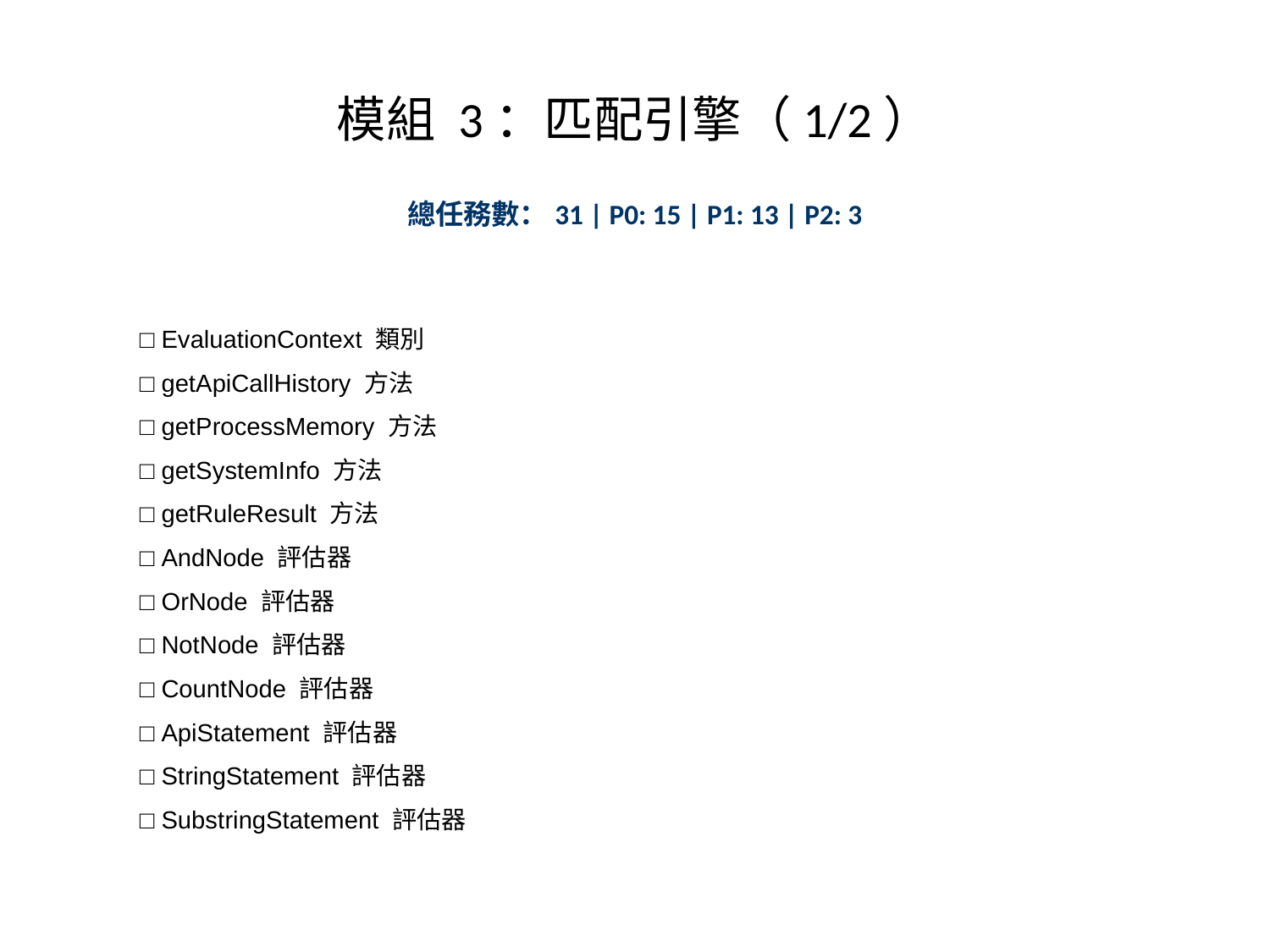

# 模組 3：匹配引擎（1/2）
總任務數：31 | P0: 15 | P1: 13 | P2: 3
□ EvaluationContext 類別
□ getApiCallHistory 方法
□ getProcessMemory 方法
□ getSystemInfo 方法
□ getRuleResult 方法
□ AndNode 評估器
□ OrNode 評估器
□ NotNode 評估器
□ CountNode 評估器
□ ApiStatement 評估器
□ StringStatement 評估器
□ SubstringStatement 評估器